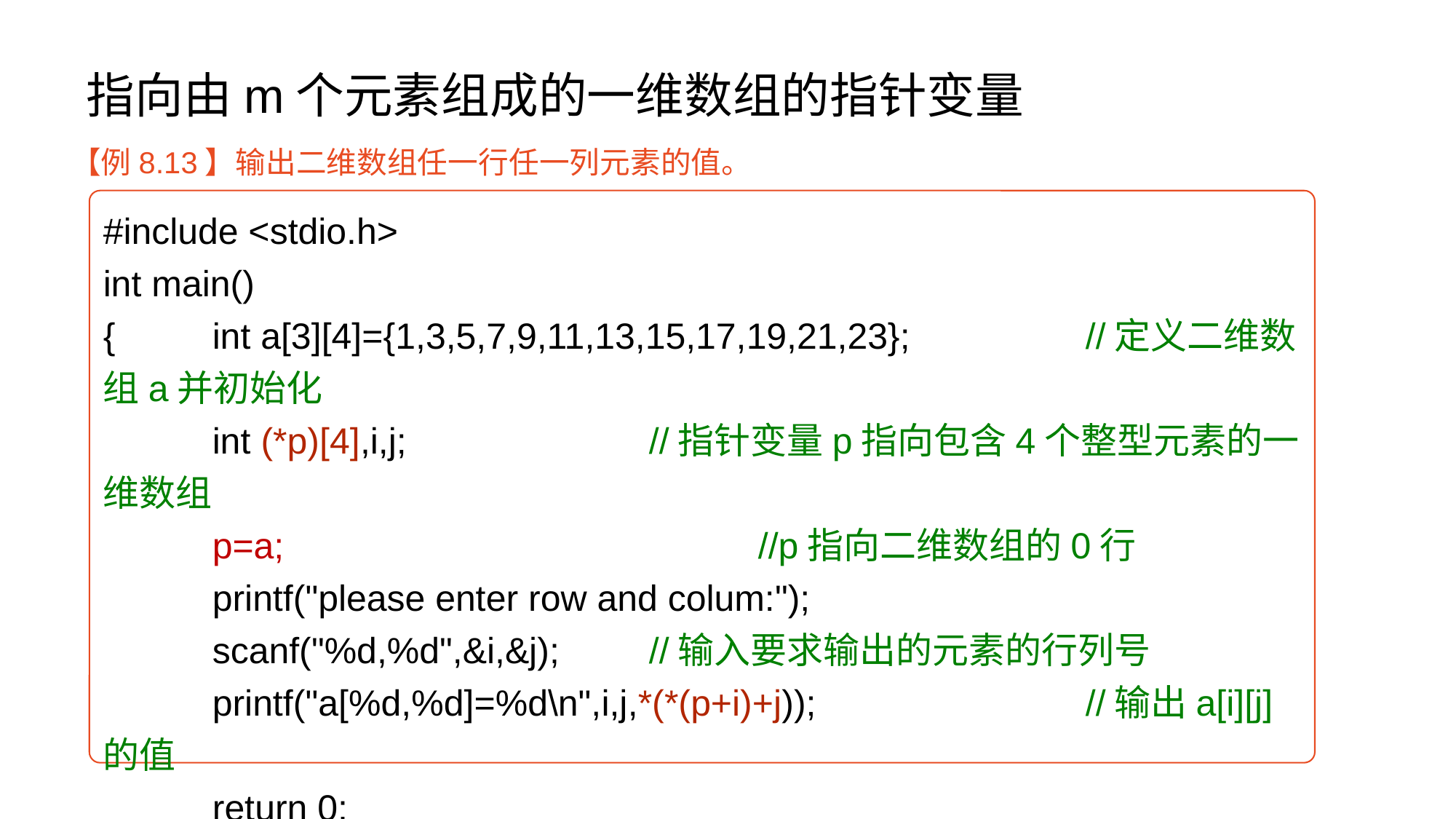

# 指向由m个元素组成的一维数组的指针变量
【例8.13】输出二维数组任一行任一列元素的值。
#include <stdio.h>
int main()
{	int a[3][4]={1,3,5,7,9,11,13,15,17,19,21,23};		//定义二维数组a并初始化
	int (*p)[4],i,j;			//指针变量p指向包含4个整型元素的一维数组
	p=a;					//p指向二维数组的0行
	printf("please enter row and colum:");
	scanf("%d,%d",&i,&j);	//输入要求输出的元素的行列号
	printf("a[%d,%d]=%d\n",i,j,*(*(p+i)+j));			//输出a[i][j]的值
	return 0;
}